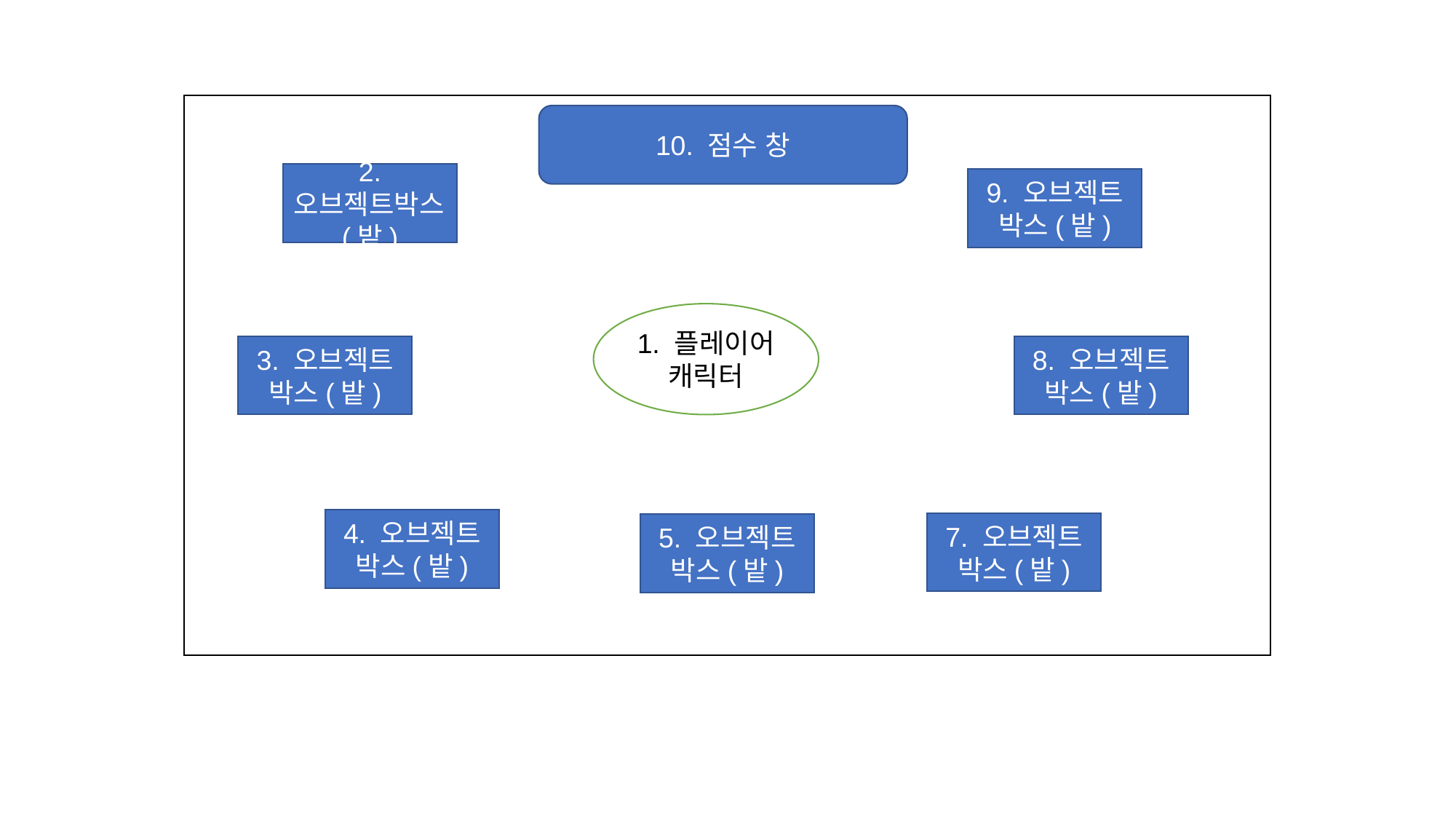

10. 점수 창
2. 오브젝트박스(밭)
9. 오브젝트 박스(밭)
1. 플레이어 캐릭터
3. 오브젝트 박스(밭)
8. 오브젝트 박스(밭)
4. 오브젝트 박스(밭)
7. 오브젝트 박스(밭)
5. 오브젝트 박스(밭)